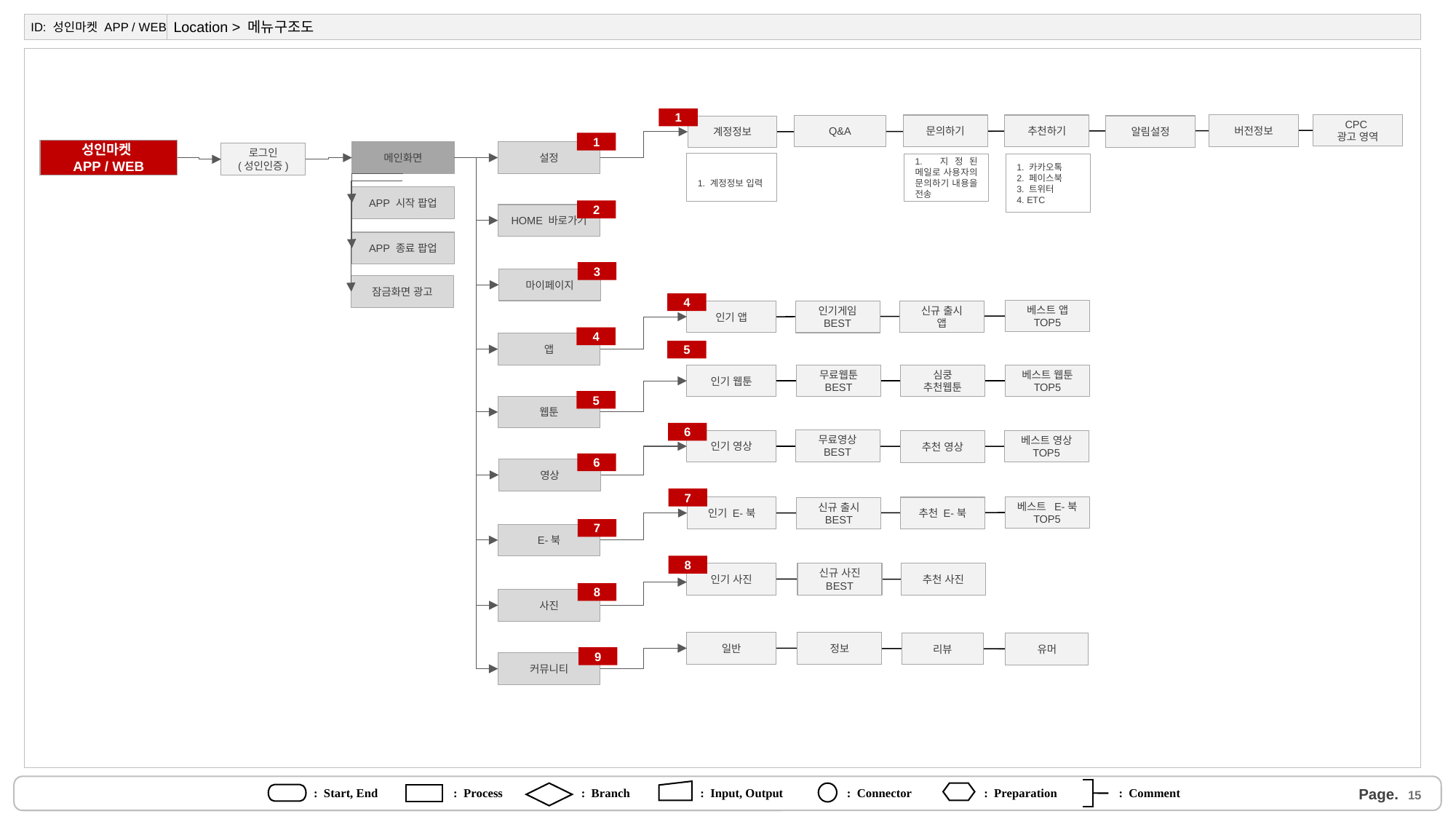

ID: 성인마켓 APP / WEB
Location > 메뉴구조도
1
CPC
광고 영역
버전정보
추천하기
문의하기
Q&A
알림설정
계정정보
1
성인마켓
APP / WEB
설정
메인화면
로그인
(성인인증)

1. 계정정보 입력

1. 카카오톡
2. 페이스북
3. 트위터
4. ETC

1. 지정된 메일로 사용자의 문의하기 내용을 전송

APP 시작 팝업
2
HOME 바로가기
APP 종료 팝업
3
마이페이지
잠금화면 광고
4
베스트 앱
TOP5
인기 앱
신규 출시
앱
인기게임
BEST
4
앱
5
인기 웹툰
무료웹툰
BEST
심쿵
추천웹툰
베스트 웹툰
TOP5
5
웹툰
6
무료영상
BEST
인기 영상
베스트 영상
TOP5
추천 영상
6
영상
7
베스트  E-북
TOP5
인기 E-북
추천 E-북
신규 출시
BEST
7
E-북
8
인기 사진
추천 사진
신규 사진
BEST
8
사진
일반
정보
리뷰
유머
9
커뮤니티

:  Start, End
:  Process
:  Branch
:  Input, Output
:  Connector
:  Preparation
:  Comment

15